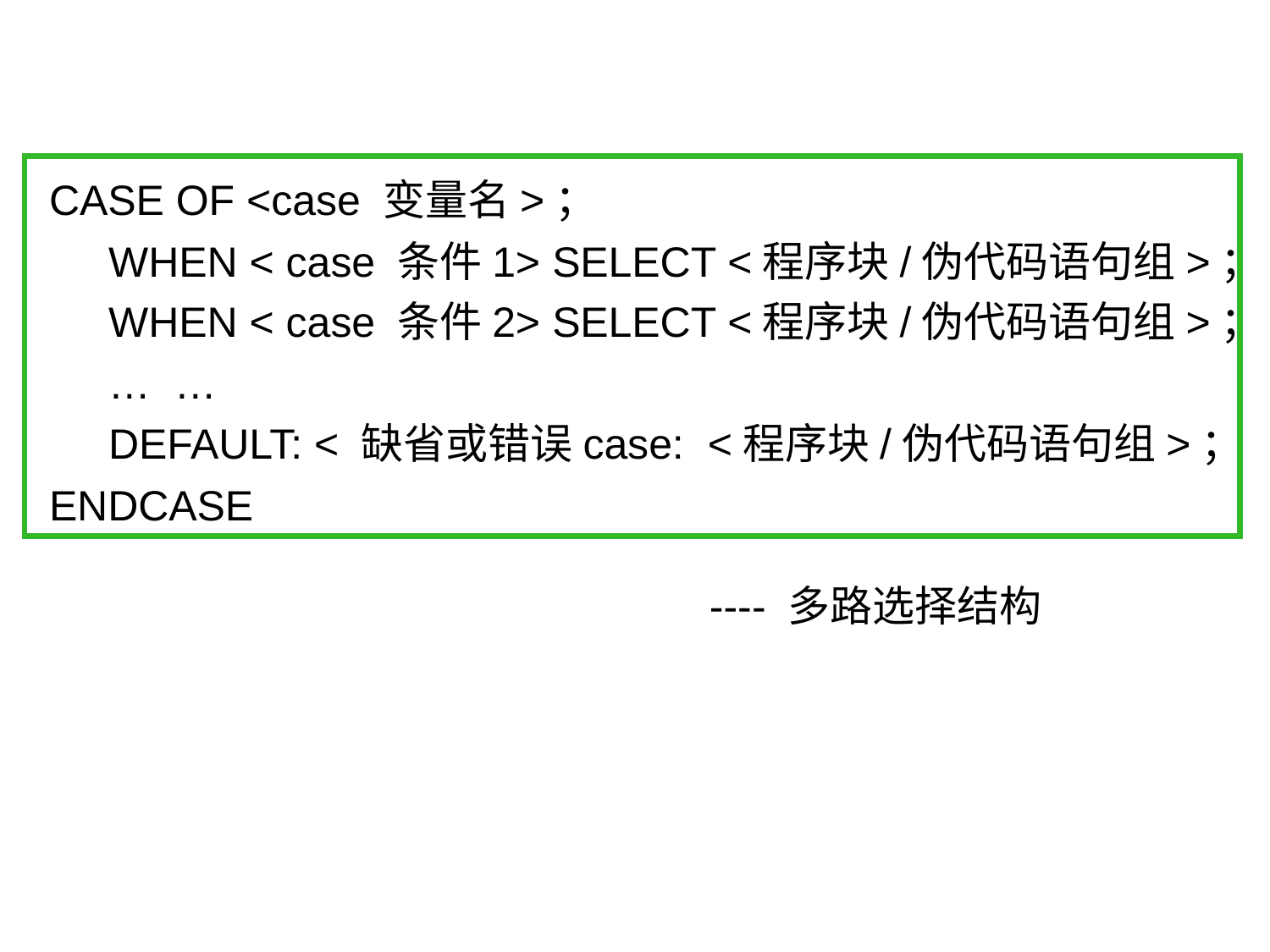

CASE OF <case 变量名>；
      WHEN < case 条件1> SELECT <程序块/伪代码语句组>；
      WHEN < case 条件2> SELECT <程序块/伪代码语句组>；
      …  …
      DEFAULT: < 缺省或错误case:  <程序块/伪代码语句组>；
 ENDCASE
 ---- 多路选择结构